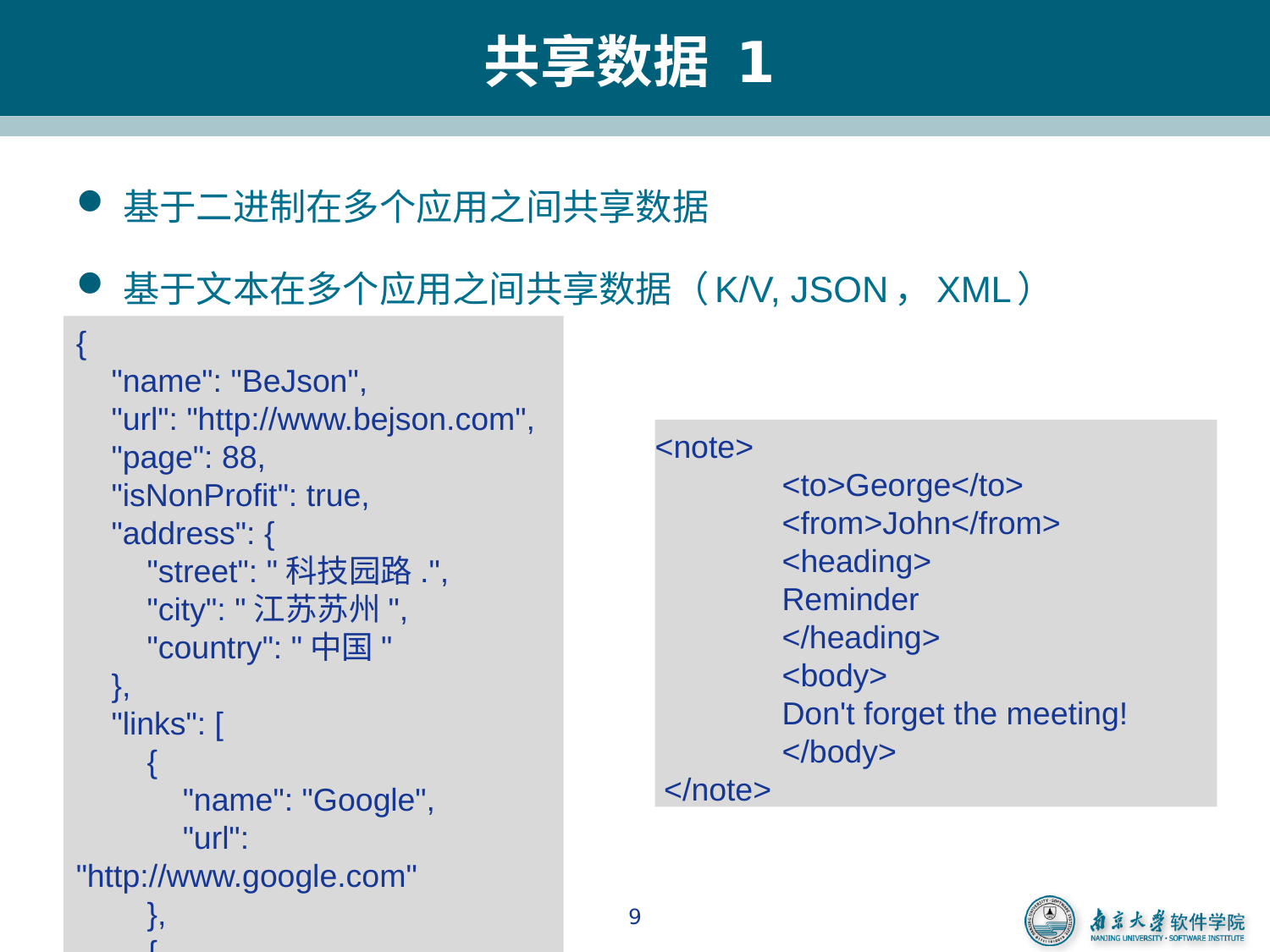

# 共享数据 1
基于二进制在多个应用之间共享数据
基于文本在多个应用之间共享数据（K/V, JSON，XML）
{
    "name": "BeJson",
    "url": "http://www.bejson.com",
    "page": 88,
    "isNonProfit": true,
    "address": {
        "street": "科技园路.",
        "city": "江苏苏州",
        "country": "中国"
    },
    "links": [
        {
            "name": "Google",
            "url": "http://www.google.com"
        },
        {
            "name": "Baidu",
            "url": "http://www.baidu.com"
        },
        {
            "name": "SoSo",
            "url": "http://www.SoSo.com"
        }
    ]
}
<note>
	<to>George</to>
	<from>John</from>
	<heading>
	Reminder
	</heading>
	<body>
	Don't forget the meeting!
	</body>
 </note>

9